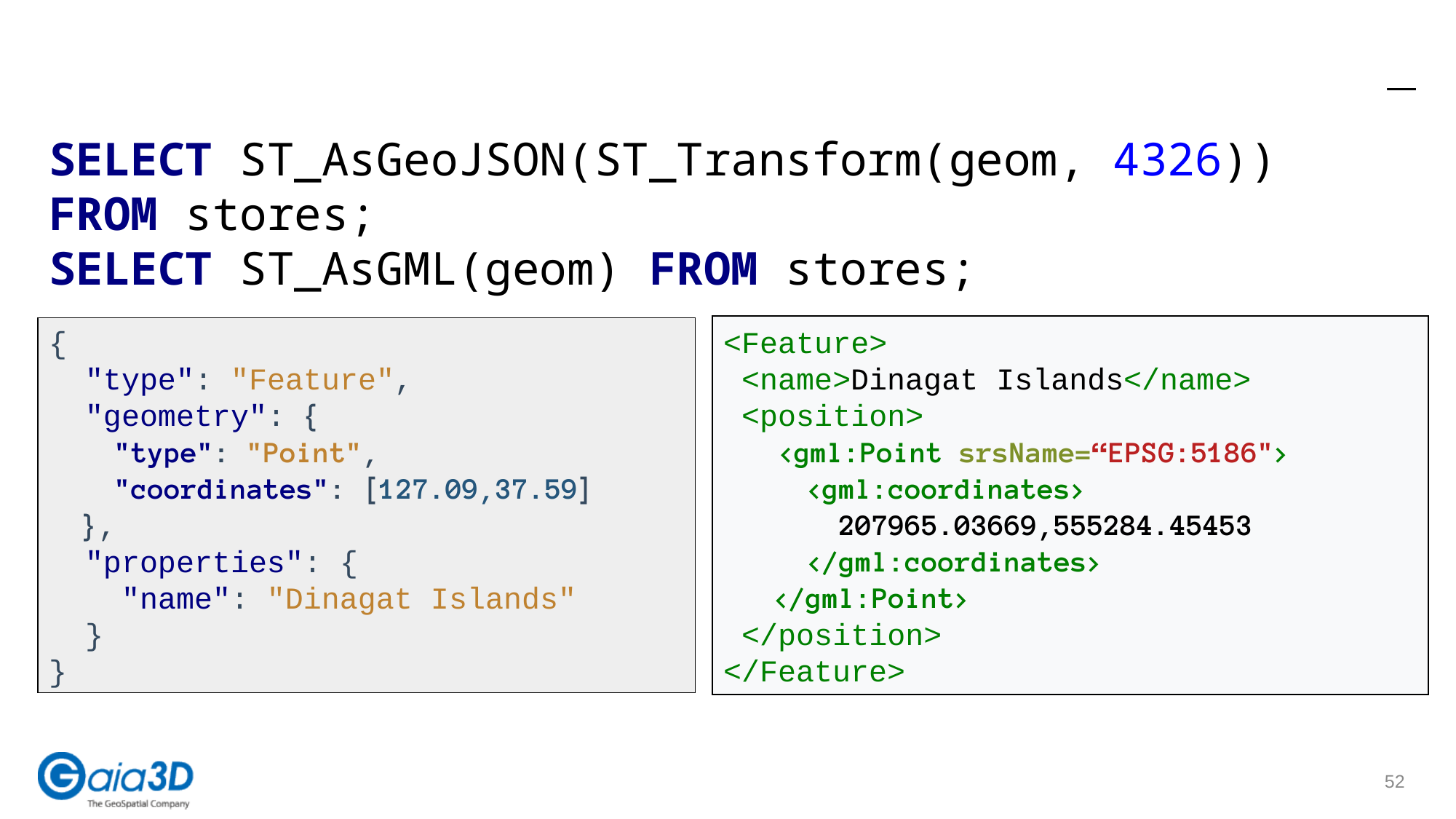

# IT의 피인 JSON과 XML로 변환
SELECT ST_AsGeoJSON(ST_Transform(geom, 4326)) FROM stores;
SELECT ST_AsGML(geom) FROM stores;
{
  "type": "Feature",
  "geometry": {
    "type": "Point",
    "coordinates": [127.09,37.59]
  },
  "properties": {
    "name": "Dinagat Islands"
  }
}
<Feature>
 <name>Dinagat Islands</name>
 <position>
   <gml:Point srsName=“EPSG:5186">
     <gml:coordinates>
       207965.03669,555284.45453
     </gml:coordinates>
   </gml:Point>
 </position>
</Feature>
52